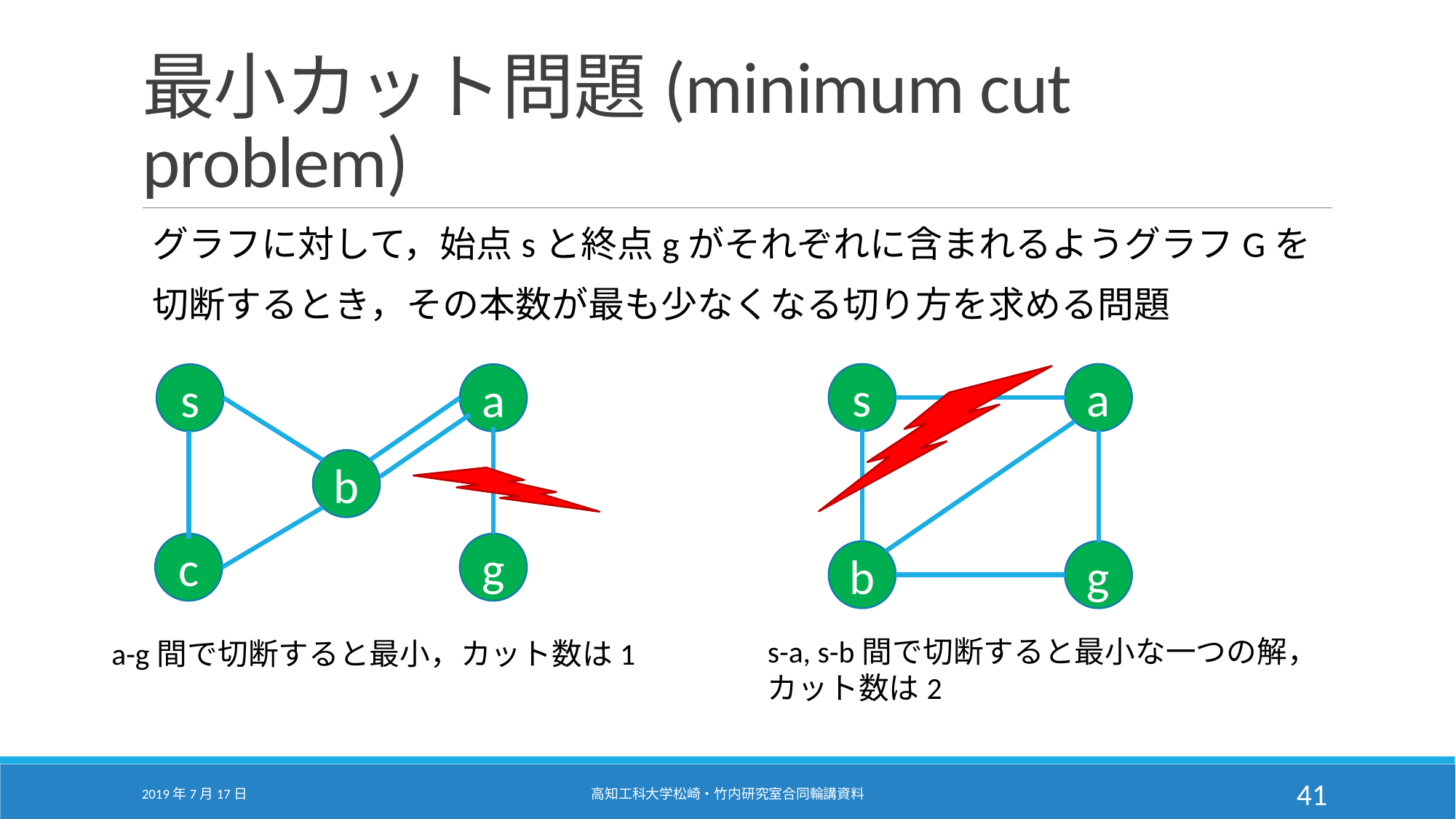

# 最小カット問題(minimum cut problem)
グラフに対して，始点sと終点gがそれぞれに含まれるようグラフGを
切断するとき，その本数が最も少なくなる切り方を求める問題
s
a
s
a

b

g
c
b
g
s-a, s-b間で切断すると最小な一つの解，
カット数は2
a-g間で切断すると最小，カット数は1
2019年7月17日
高知工科大学松崎・竹内研究室合同輪講資料
41